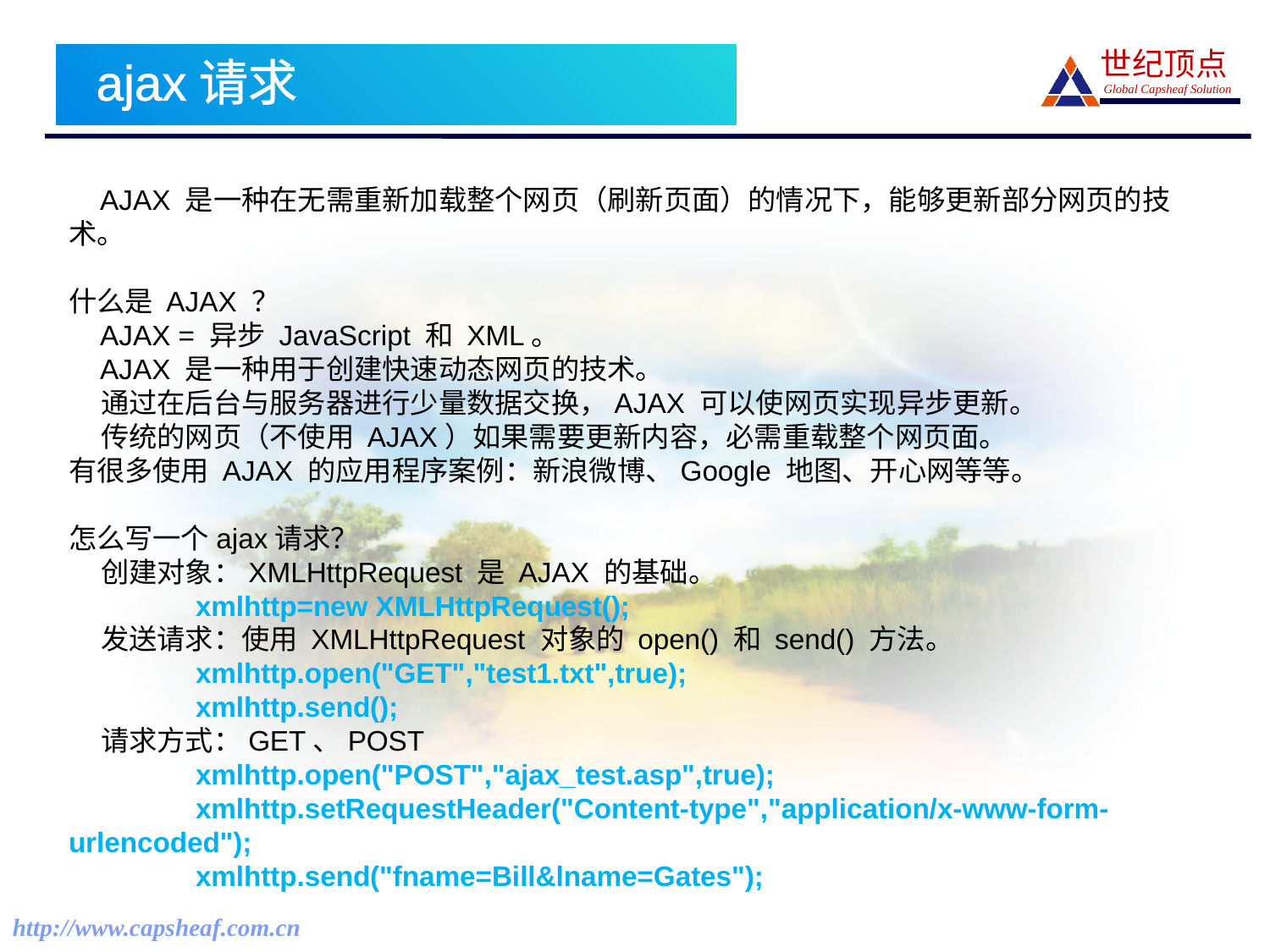

ajax请求
    AJAX 是一种在无需重新加载整个网页（刷新页面）的情况下，能够更新部分网页的技术。

什么是 AJAX ？
    AJAX = 异步 JavaScript 和 XML。
    AJAX 是一种用于创建快速动态网页的技术。
    通过在后台与服务器进行少量数据交换，AJAX 可以使网页实现异步更新。
    传统的网页（不使用 AJAX）如果需要更新内容，必需重载整个网页面。
有很多使用 AJAX 的应用程序案例：新浪微博、Google 地图、开心网等等。

怎么写一个ajax请求？
    创建对象：XMLHttpRequest 是 AJAX 的基础。
	xmlhttp=new XMLHttpRequest();
    发送请求：使用 XMLHttpRequest 对象的 open() 和 send() 方法。
	xmlhttp.open("GET","test1.txt",true);
	xmlhttp.send();
    请求方式：GET、POST
	xmlhttp.open("POST","ajax_test.asp",true);
	xmlhttp.setRequestHeader("Content-type","application/x-www-form-urlencoded");
	xmlhttp.send("fname=Bill&lname=Gates");